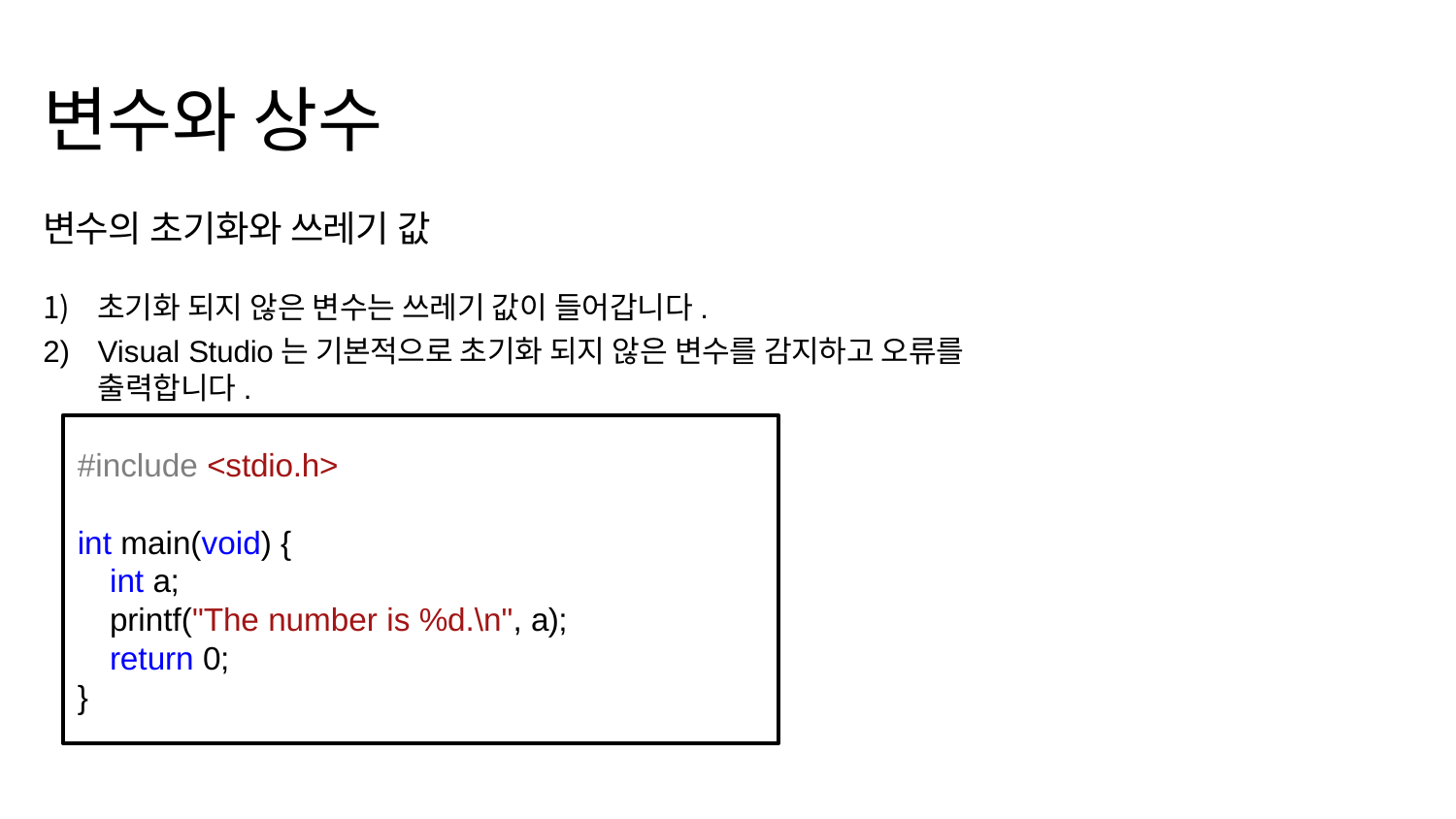

# 변수와 상수
변수의 초기화와 쓰레기 값

초기화 되지 않은 변수는 쓰레기 값이 들어갑니다.
Visual Studio는 기본적으로 초기화 되지 않은 변수를 감지하고 오류를 출력합니다.
#include <stdio.h> int main(void) {
int a;
printf("The number is %d.\n", a);
return 0;
}